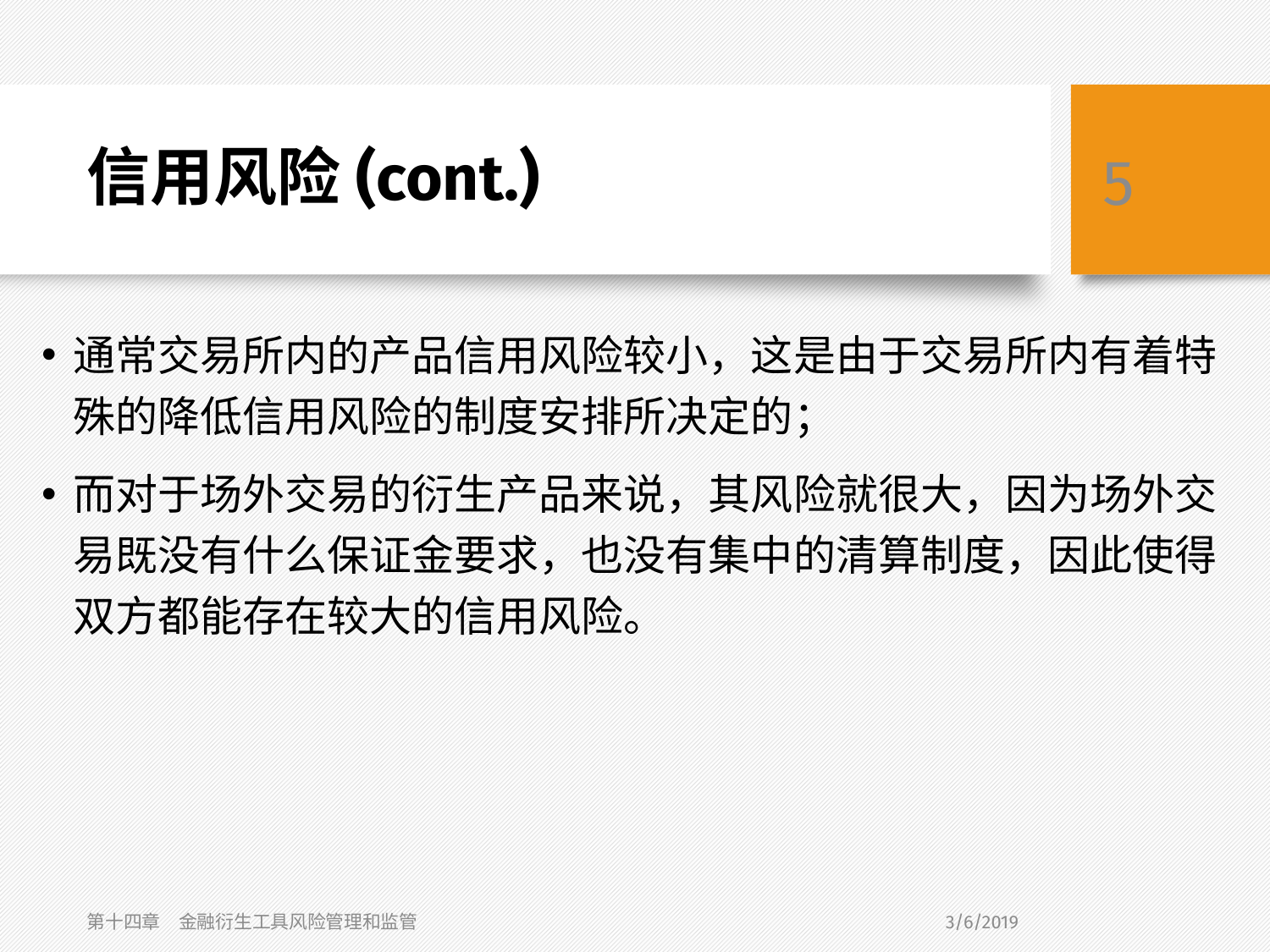

# 信用风险(cont.)
5
通常交易所内的产品信用风险较小，这是由于交易所内有着特殊的降低信用风险的制度安排所决定的；
而对于场外交易的衍生产品来说，其风险就很大，因为场外交易既没有什么保证金要求，也没有集中的清算制度，因此使得双方都能存在较大的信用风险。

3/6/2019
第十四章　金融衍生工具风险管理和监管